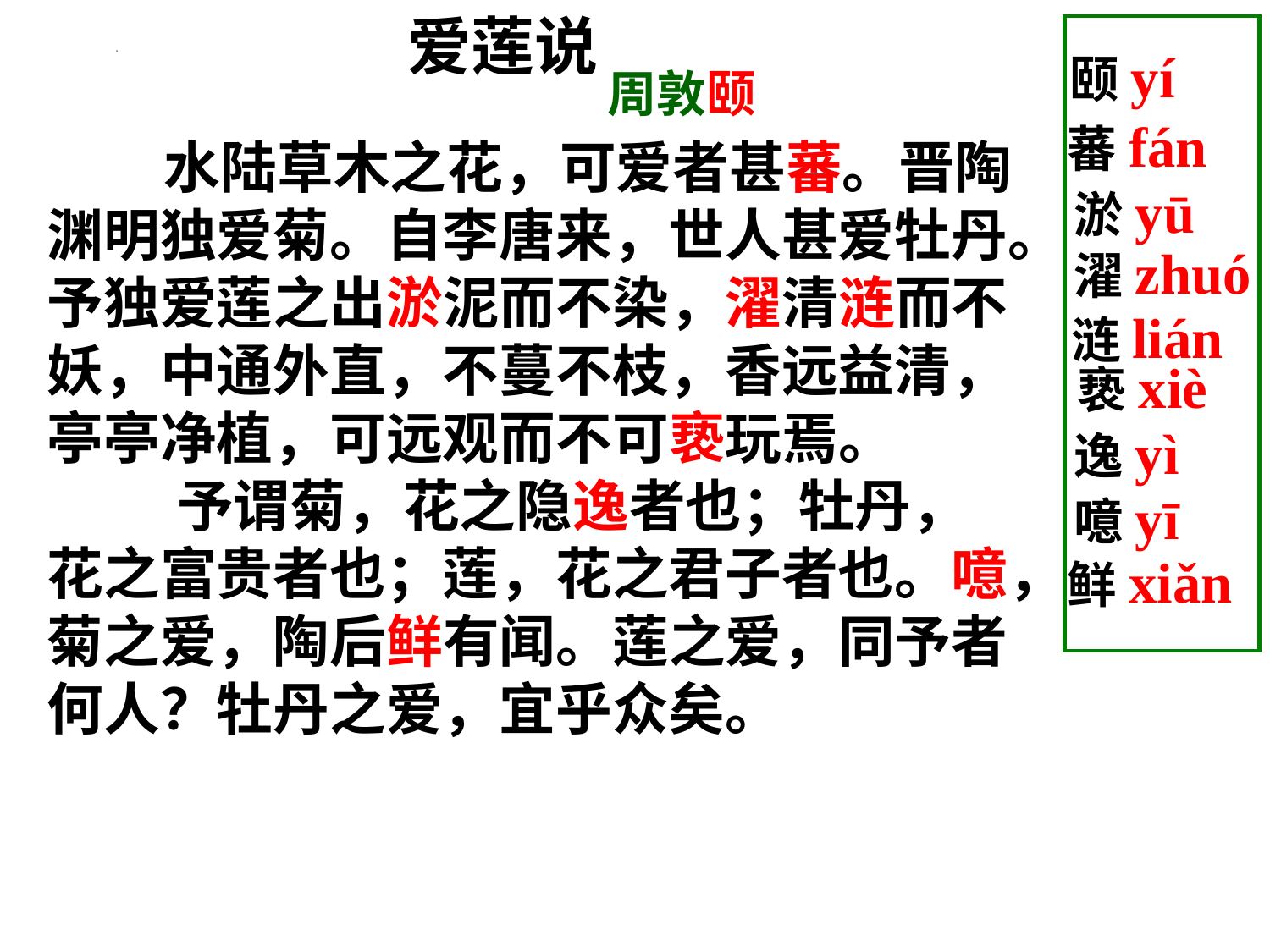

爱莲说

颐yí
周敦颐
蕃fán
        水陆草木之花，可爱者甚蕃。晋陶渊明独爱菊。自李唐来，世人甚爱牡丹。予独爱莲之出淤泥而不染，濯清涟而不妖，中通外直，不蔓不枝，香远益清，亭亭净植，可远观而不可亵玩焉。
         予谓菊，花之隐逸者也；牡丹，花之富贵者也；莲，花之君子者也。噫，菊之爱，陶后鲜有闻。莲之爱，同予者何人？牡丹之爱，宜乎众矣。

淤yū
濯zhuó
涟lián
亵xiè
逸yì
噫yī
鲜xiǎn